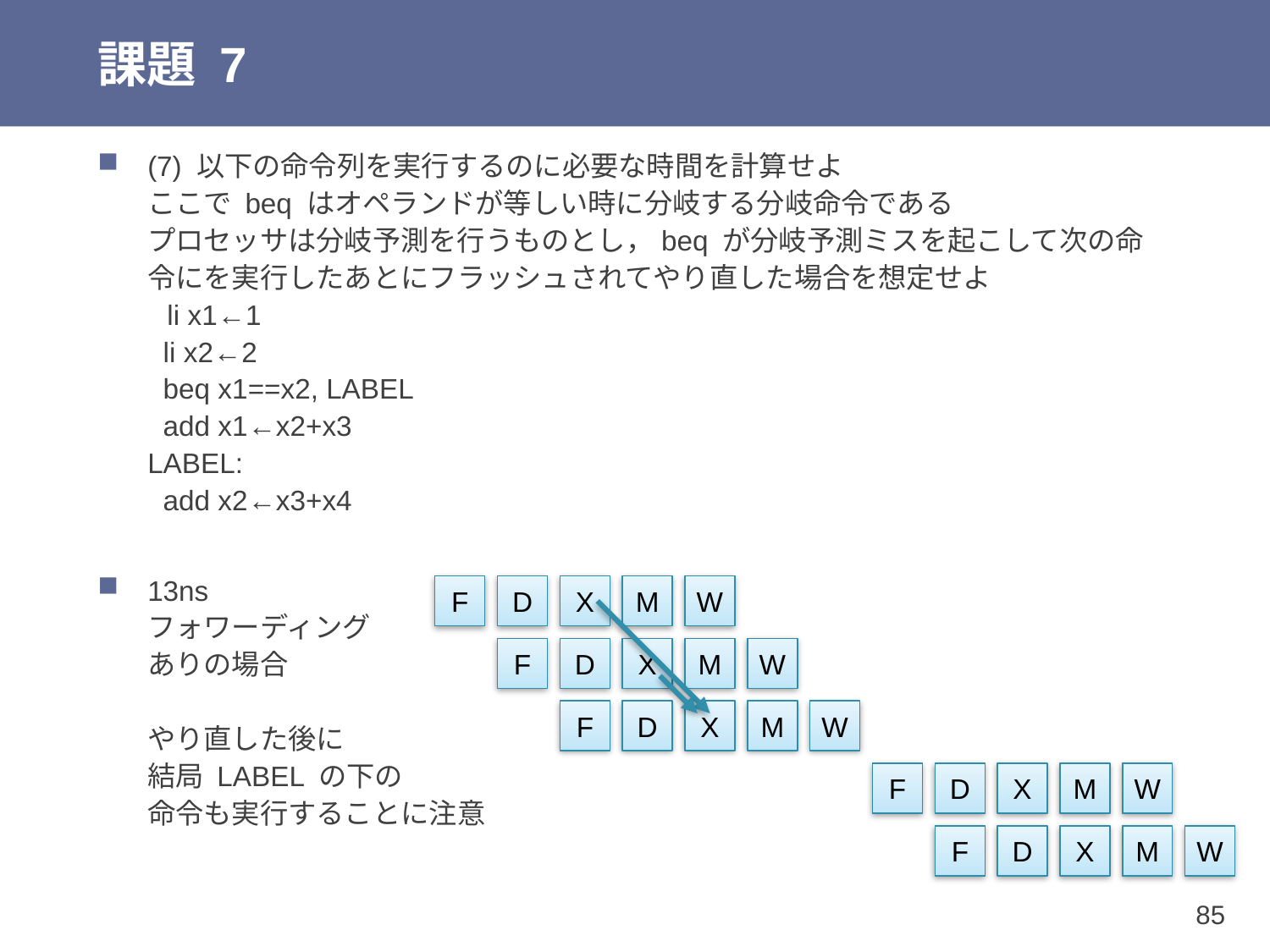

# 課題 7
(7) 以下の命令列を実行するのに必要な時間を計算せよ
ここで beq はオペランドが等しい時に分岐する分岐命令である
プロセッサは分岐予測を行うものとし，beq が分岐予測ミスを起こして次の命令にを実行したあとにフラッシュされてやり直した場合を想定せよ
  li x1←1
  li x2←2
  beq x1==x2, LABEL
  add x1←x2+x3
LABEL:
  add x2←x3+x4
13ns
フォワーディング
ありの場合
やり直した後に
結局 LABEL の下の
命令も実行することに注意
F
D
X
M
W
F
D
X
M
W
F
D
X
M
W
F
D
X
M
W
F
D
X
M
W